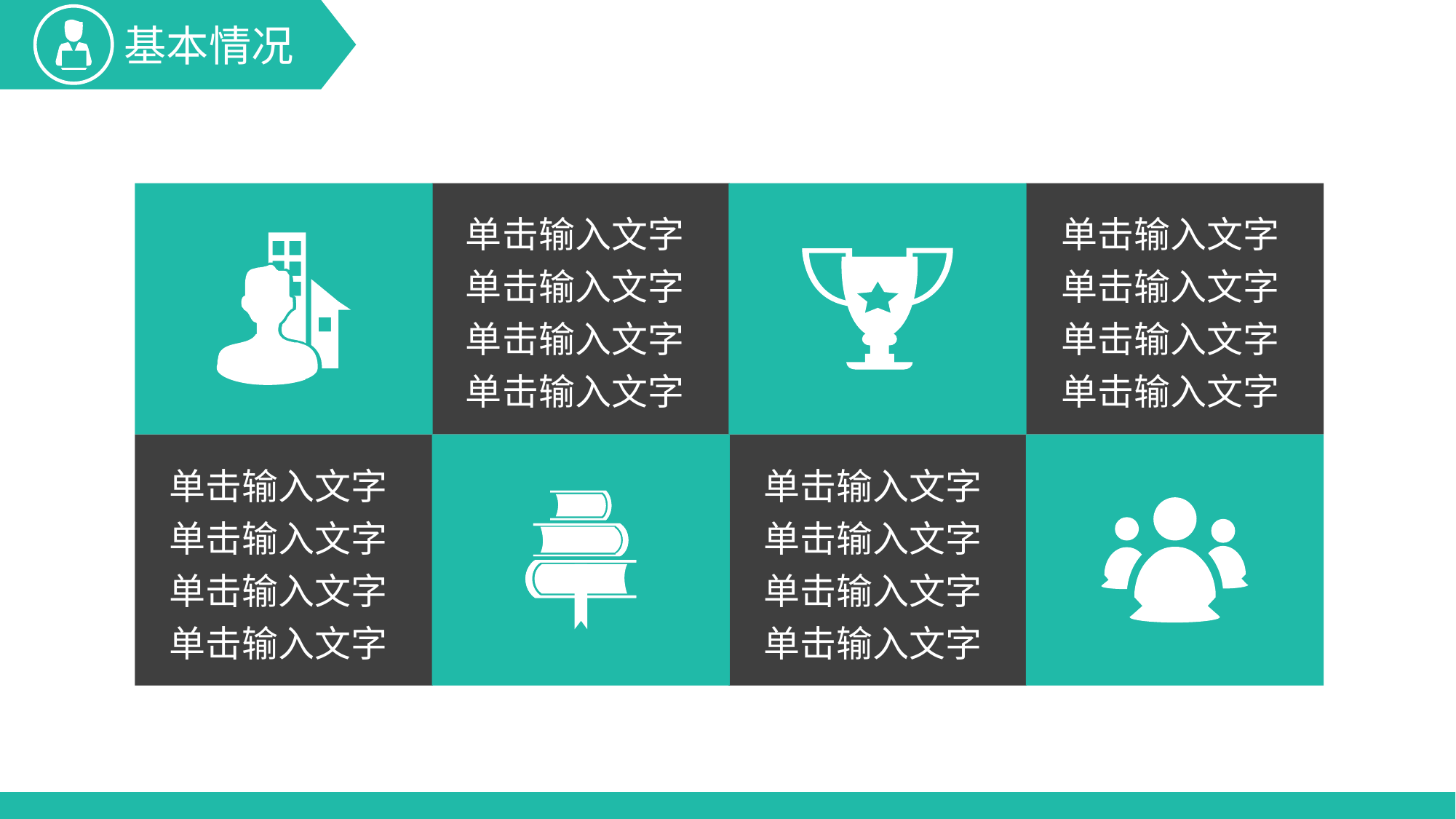

单击输入文字
单击输入文字
单击输入文字
单击输入文字

单击输入文字
单击输入文字
单击输入文字
单击输入文字

单击输入文字
单击输入文字
单击输入文字
单击输入文字

单击输入文字
单击输入文字
单击输入文字
单击输入文字